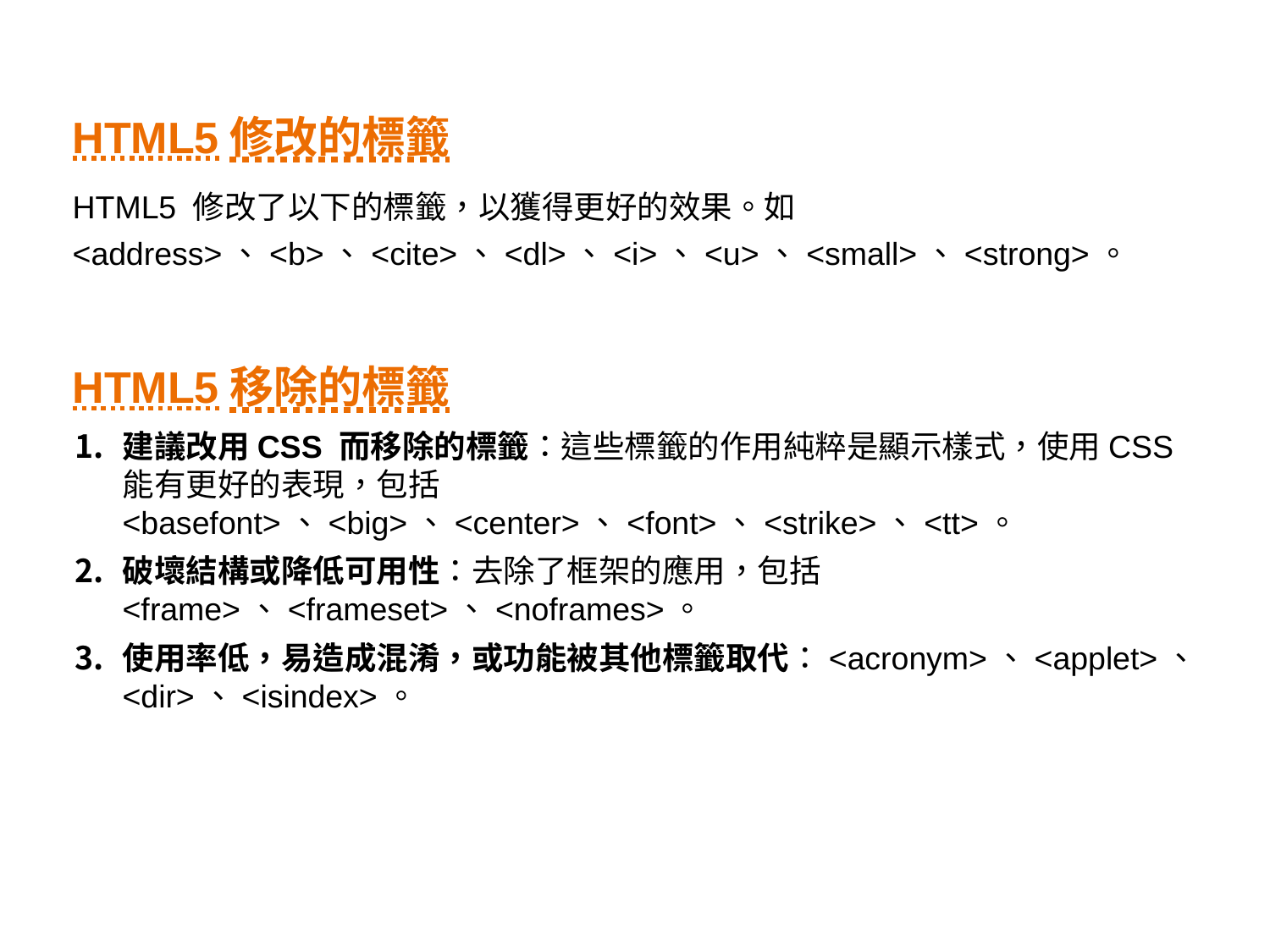

HTML5修改的標籤
HTML5 修改了以下的標籤，以獲得更好的效果。如<address>、<b>、<cite>、<dl>、<i>、<u>、<small>、<strong>。

HTML5移除的標籤
建議改用CSS 而移除的標籤：這些標籤的作用純粹是顯示樣式，使用CSS 能有更好的表現，包括 <basefont>、<big>、<center>、<font>、<strike>、<tt>。
破壞結構或降低可用性：去除了框架的應用，包括 <frame>、<frameset>、<noframes>。
使用率低，易造成混淆，或功能被其他標籤取代：<acronym>、<applet>、<dir>、<isindex>。